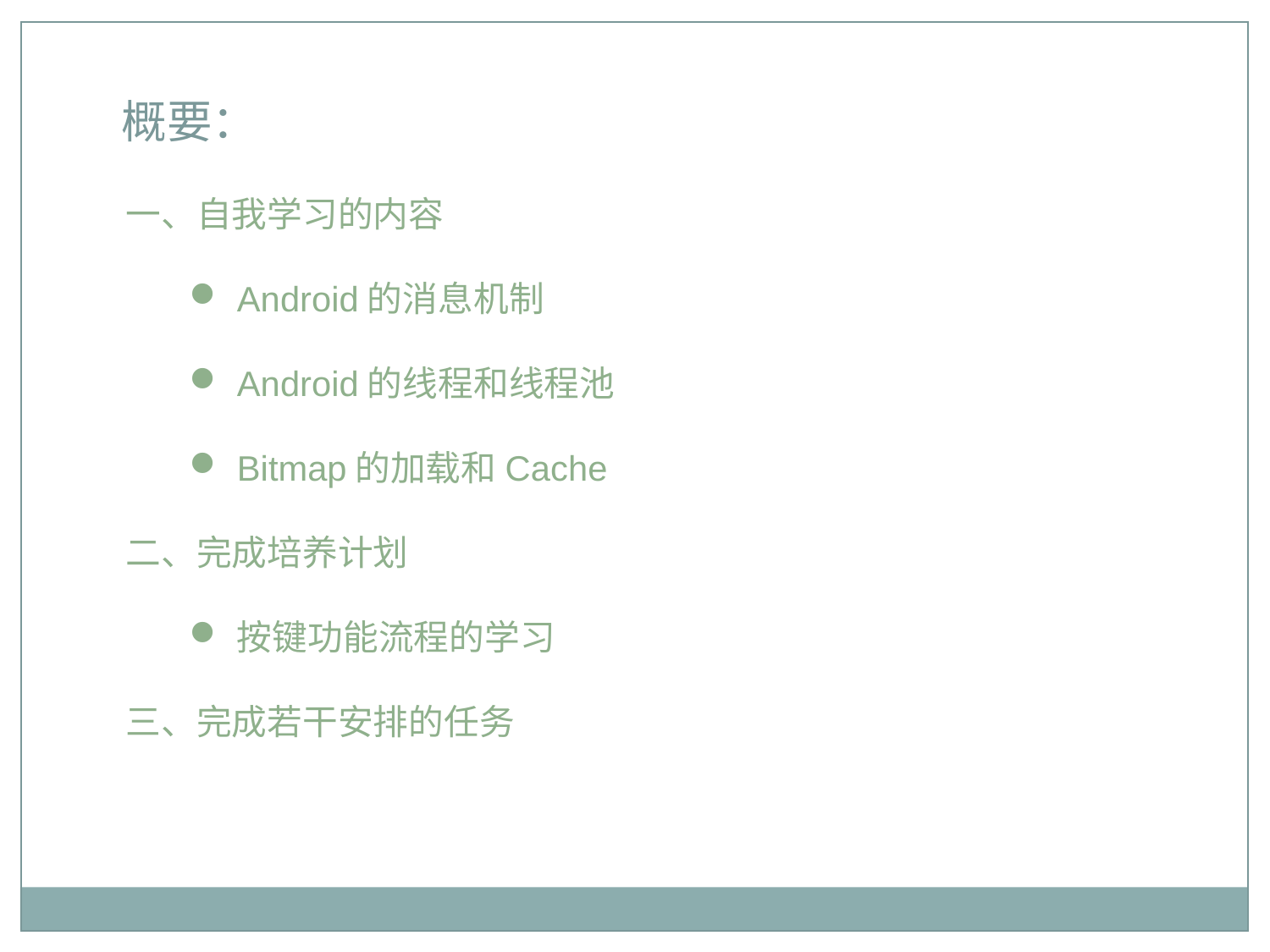

# 概要：
一、自我学习的内容

Android的消息机制

Android的线程和线程池

Bitmap的加载和Cache

二、完成培养计划

按键功能流程的学习

三、完成若干安排的任务